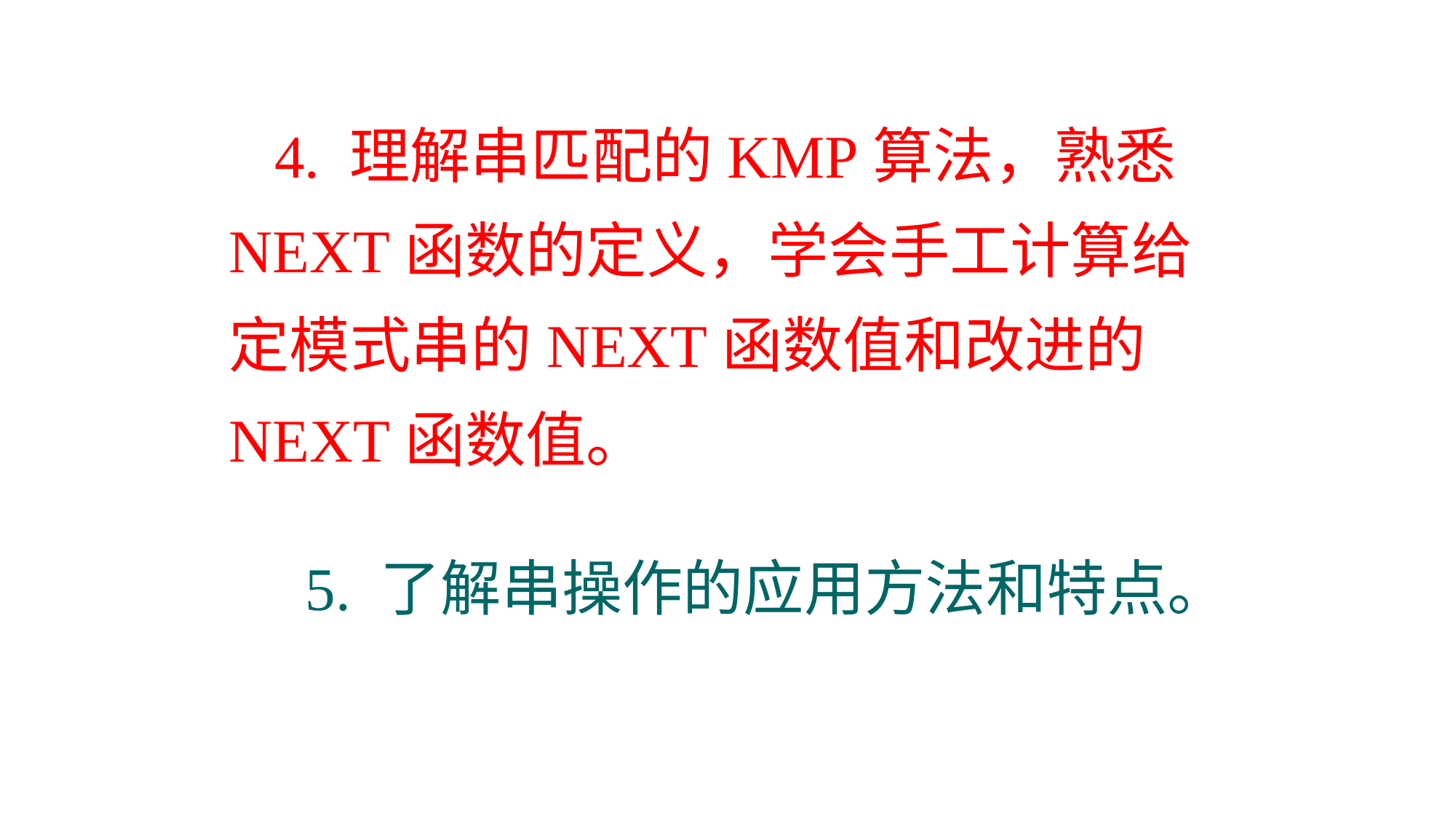

4. 理解串匹配的KMP算法，熟悉NEXT函数的定义，学会手工计算给定模式串的NEXT函数值和改进的NEXT函数值。
5. 了解串操作的应用方法和特点。